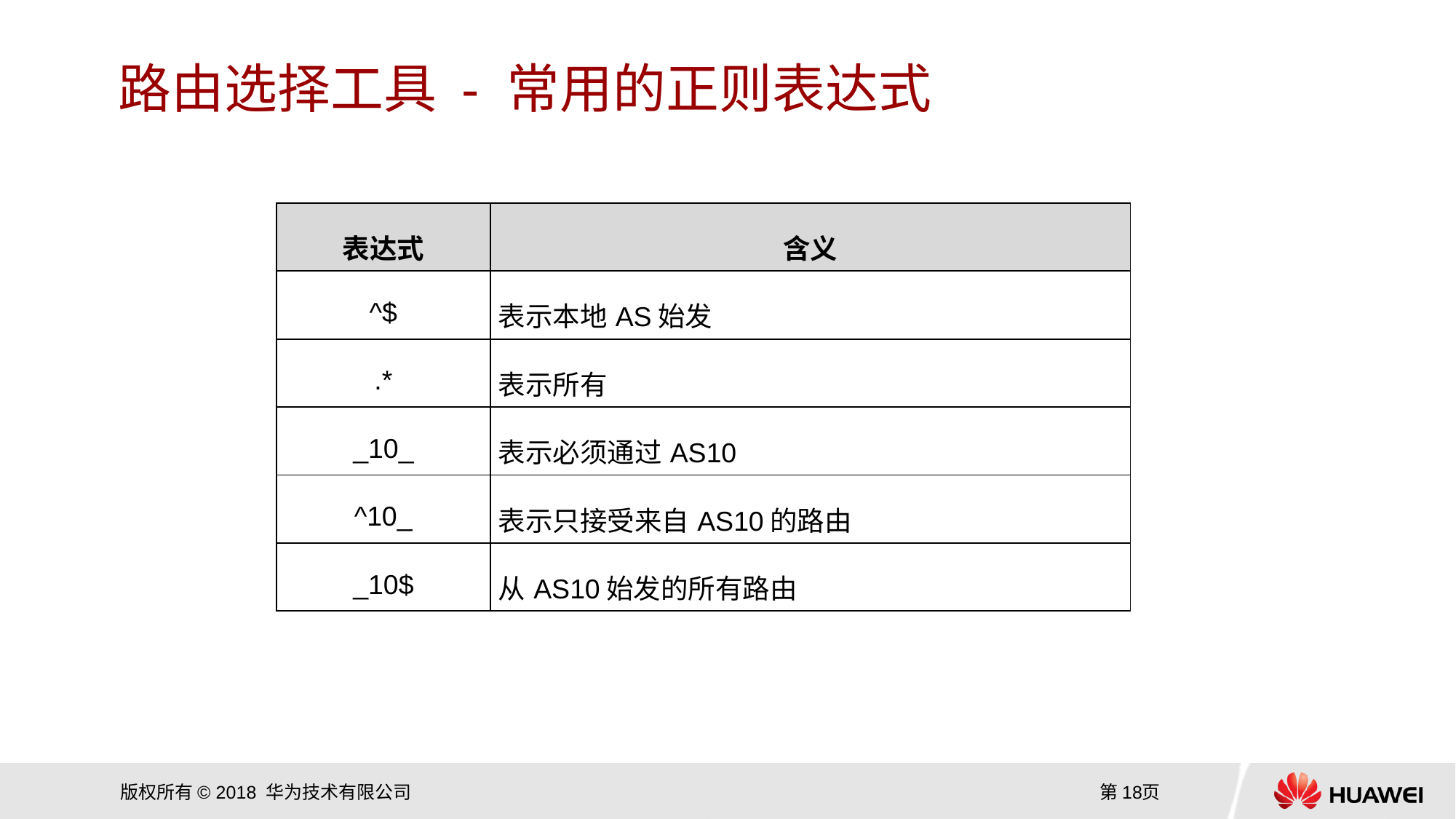

# 路由选择工具 - 常用的正则表达式
| 表达式 | 含义 |
| --- | --- |
| ^$ | 表示本地AS始发 |
| .\* | 表示所有 |
| \_10\_ | 表示必须通过AS10 |
| ^10\_ | 表示只接受来自AS10的路由 |
| \_10$ | 从AS10始发的所有路由 |